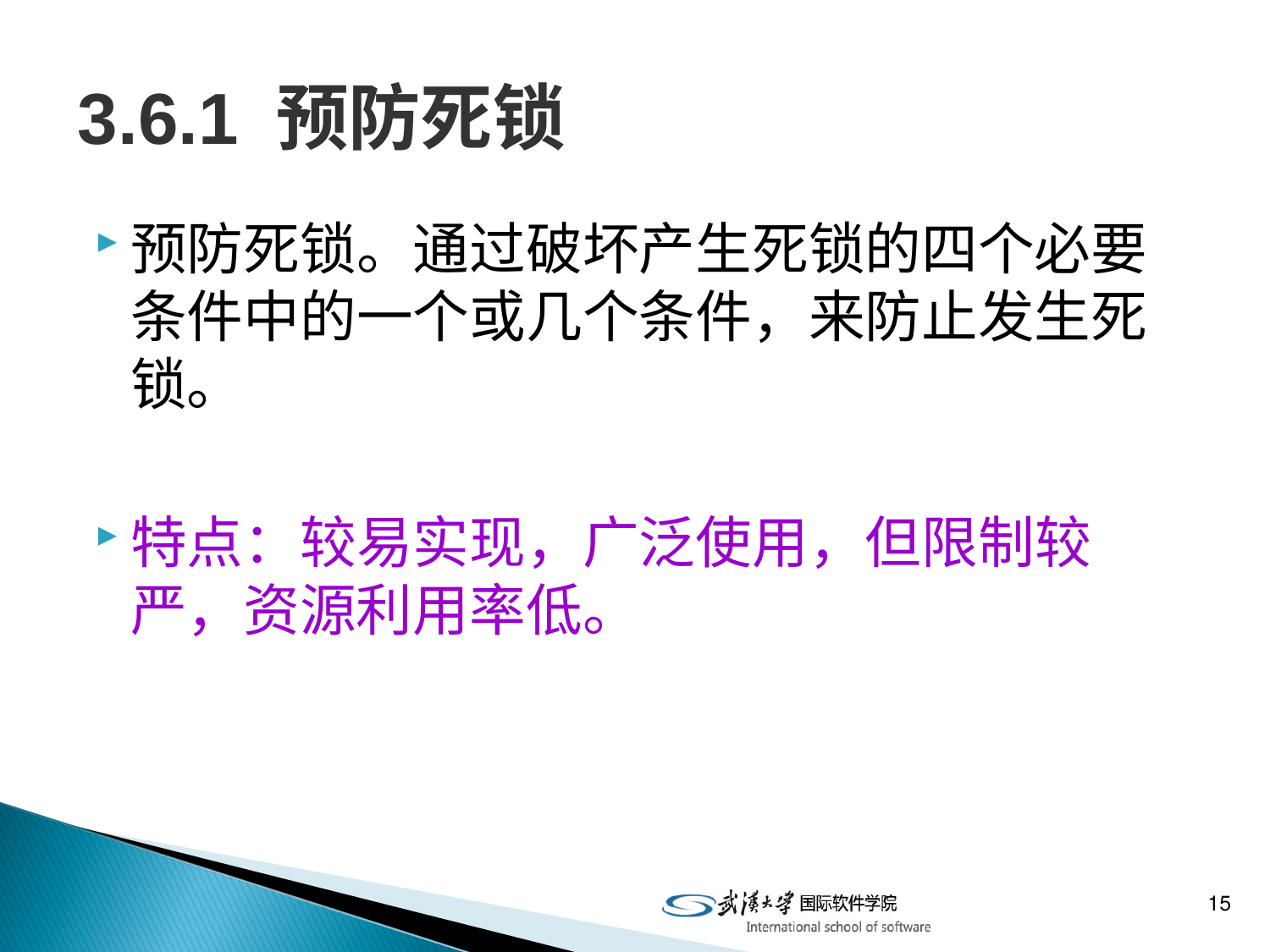

# 3.6.1 预防死锁
预防死锁。通过破坏产生死锁的四个必要条件中的一个或几个条件，来防止发生死锁。

特点：较易实现，广泛使用，但限制较严，资源利用率低。